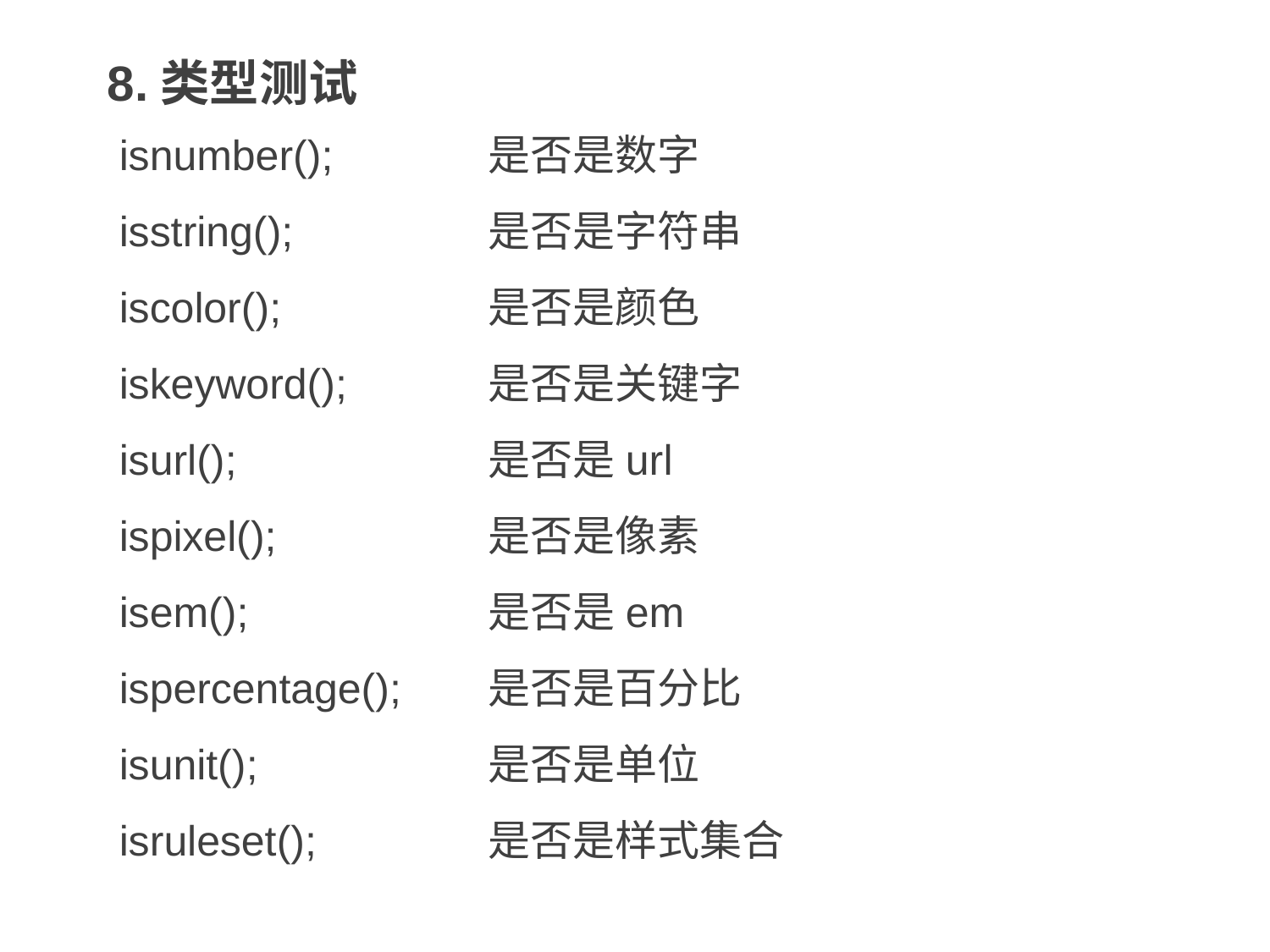

8.类型测试
 isnumber();		是否是数字
 isstring();		是否是字符串
 iscolor();		是否是颜色
 iskeyword();		是否是关键字
 isurl();		是否是url
 ispixel();		是否是像素
 isem();		是否是em
 ispercentage();	是否是百分比
 isunit();		是否是单位
 isruleset();		是否是样式集合